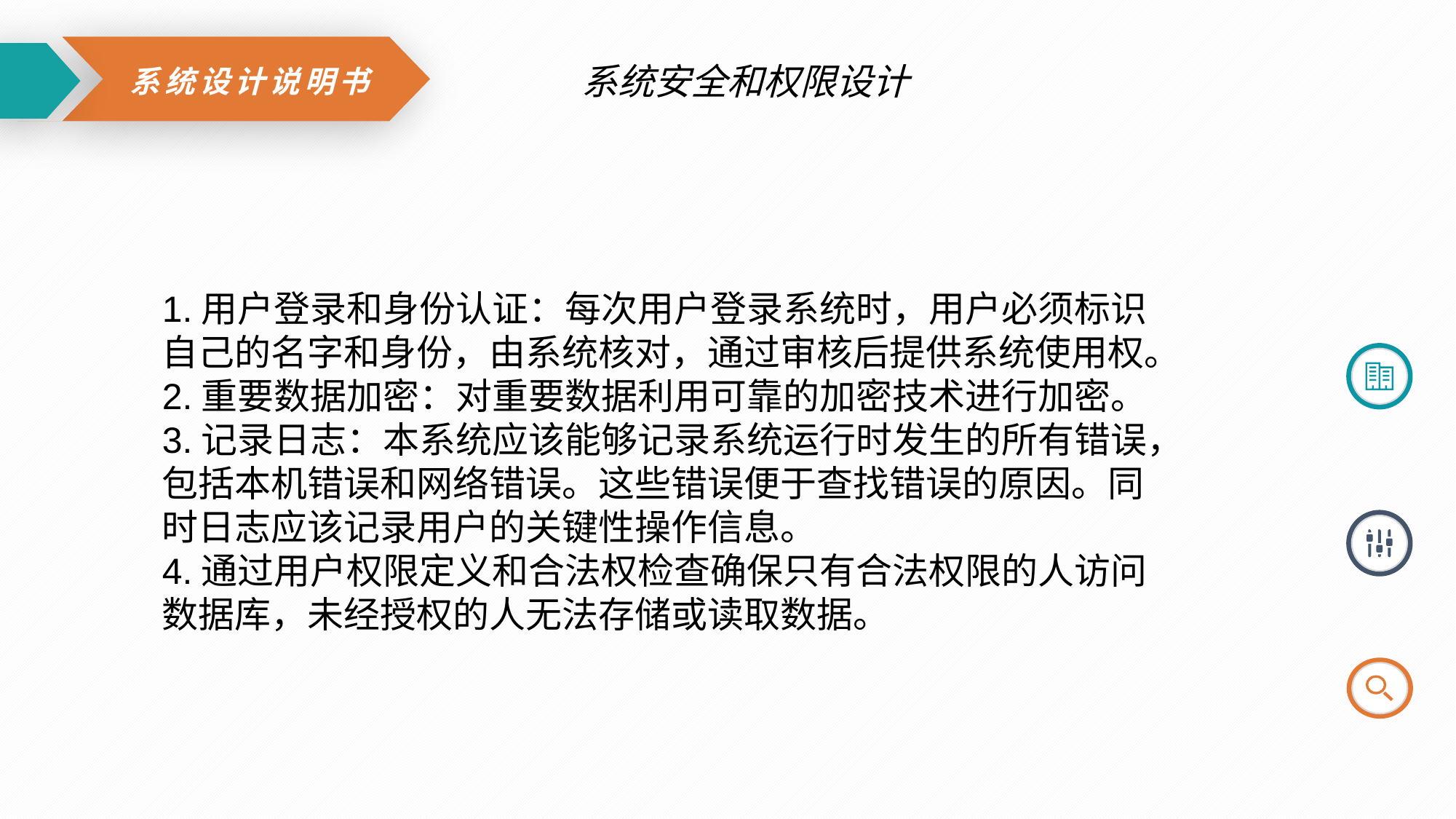

系统设计说明书

      系统安全和权限设计
1.用户登录和身份认证：每次用户登录系统时，用户必须标识自己的名字和身份，由系统核对，通过审核后提供系统使用权。
2.重要数据加密：对重要数据利用可靠的加密技术进行加密。
3.记录日志：本系统应该能够记录系统运行时发生的所有错误，包括本机错误和网络错误。这些错误便于查找错误的原因。同时日志应该记录用户的关键性操作信息。
4.通过用户权限定义和合法权检查确保只有合法权限的人访问数据库，未经授权的人无法存储或读取数据。